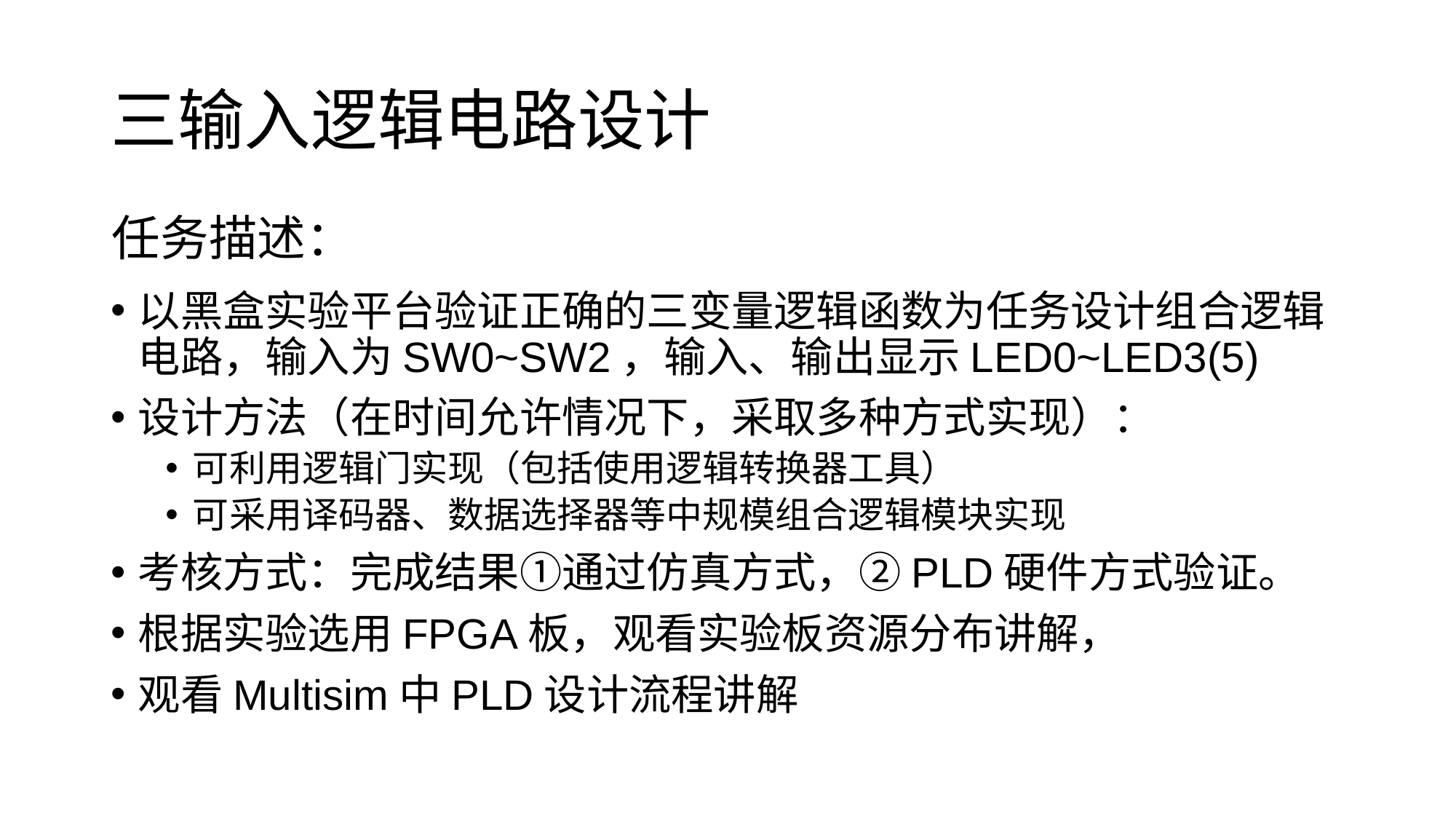

# 三输入逻辑电路设计
任务描述：

以黑盒实验平台验证正确的三变量逻辑函数为任务设计组合逻辑电路，输入为SW0~SW2，输入、输出显示LED0~LED3(5)
设计方法（在时间允许情况下，采取多种方式实现）：
可利用逻辑门实现（包括使用逻辑转换器工具）
可采用译码器、数据选择器等中规模组合逻辑模块实现
考核方式：完成结果①通过仿真方式，②PLD硬件方式验证。
根据实验选用FPGA板，观看实验板资源分布讲解，
观看Multisim中PLD设计流程讲解